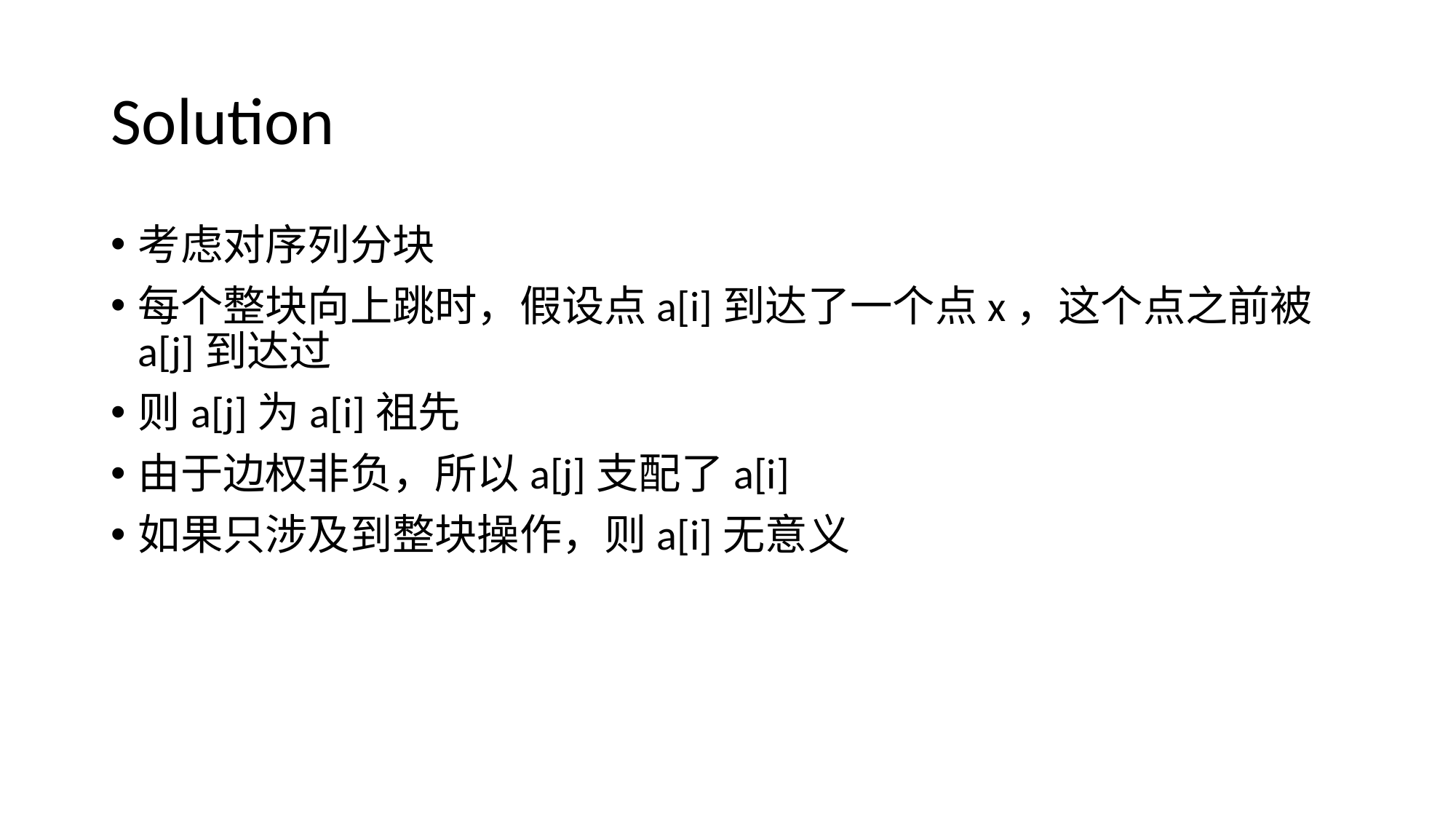

# Solution
考虑对序列分块
每个整块向上跳时，假设点a[i]到达了一个点x，这个点之前被a[j]到达过
则a[j]为a[i]祖先
由于边权非负，所以a[j]支配了a[i]
如果只涉及到整块操作，则a[i]无意义